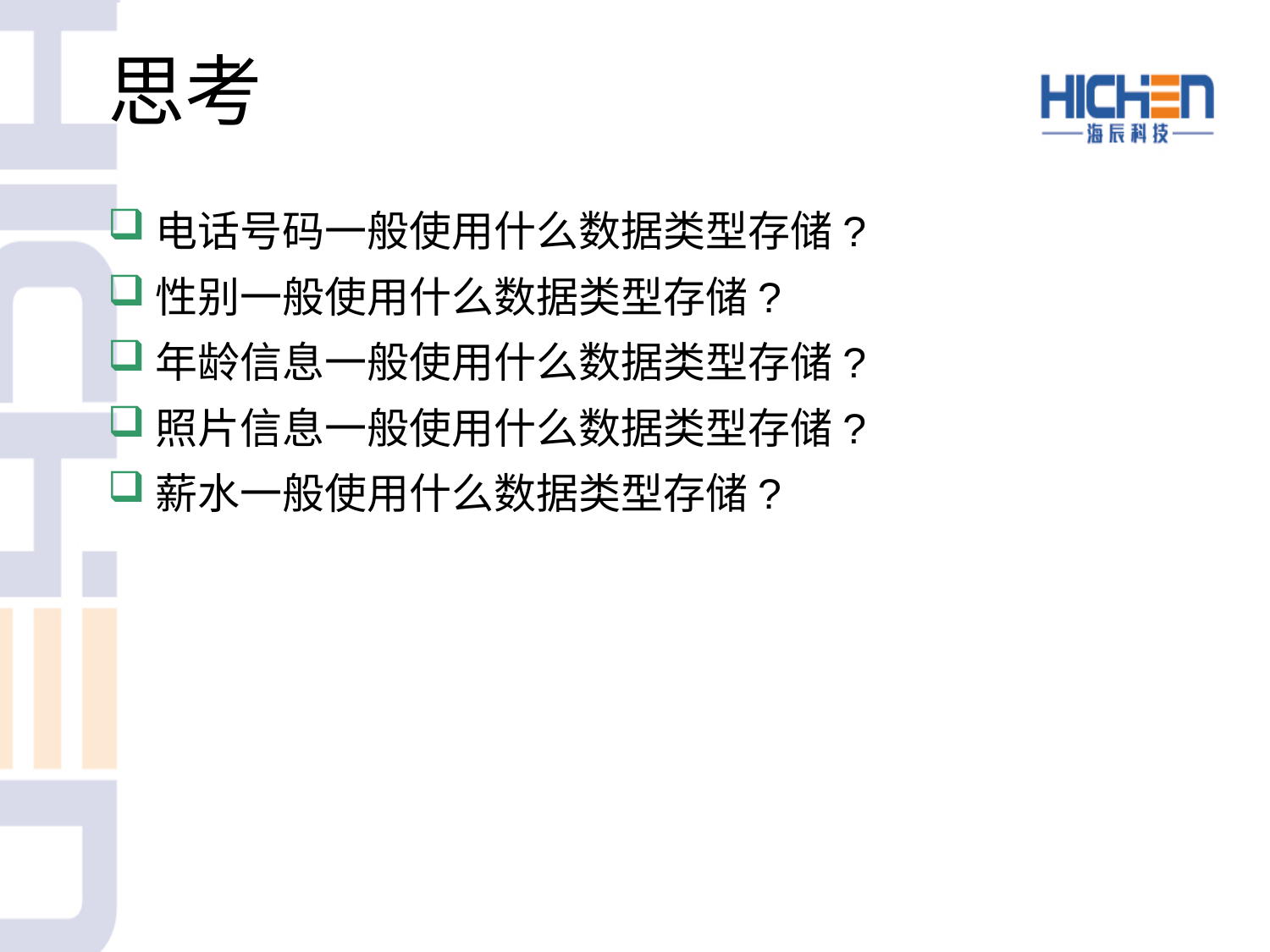

# 思考
电话号码一般使用什么数据类型存储?
性别一般使用什么数据类型存储?
年龄信息一般使用什么数据类型存储?
照片信息一般使用什么数据类型存储?
薪水一般使用什么数据类型存储?